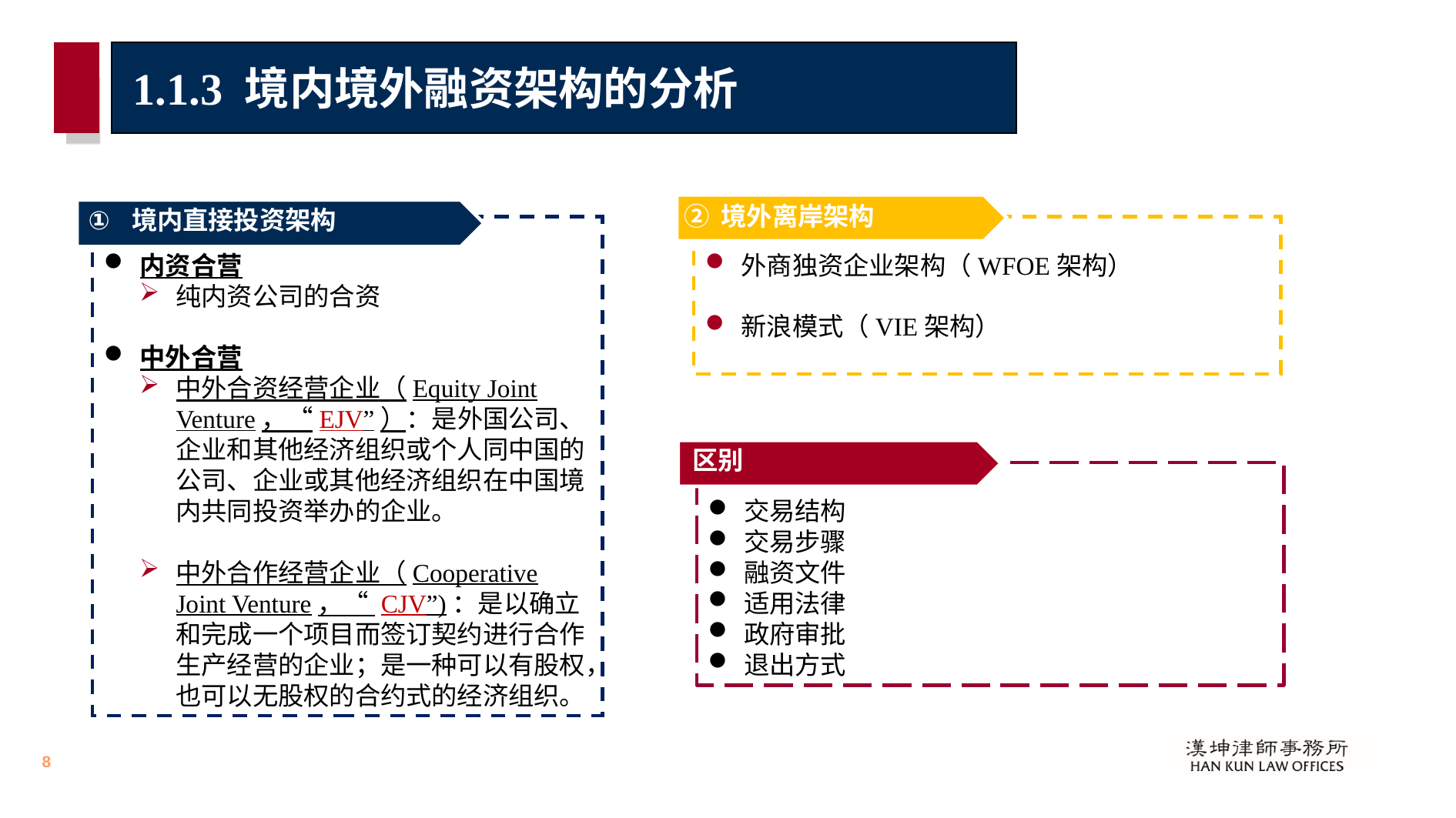

# 1.1.3 境内境外融资架构的分析
② 境外离岸架构

境内直接投资架构

内资合营
纯内资公司的合资

中外合营
中外合资经营企业（Equity Joint Venture，“EJV”）：是外国公司、企业和其他经济组织或个人同中国的公司、企业或其他经济组织在中国境内共同投资举办的企业。

中外合作经营企业（Cooperative Joint Venture，“ CJV”)：是以确立和完成一个项目而签订契约进行合作生产经营的企业；是一种可以有股权，也可以无股权的合约式的经济组织。

外商独资企业架构（WFOE架构）

新浪模式（VIE架构）

区别

交易结构
交易步骤
融资文件
适用法律
政府审批
退出方式